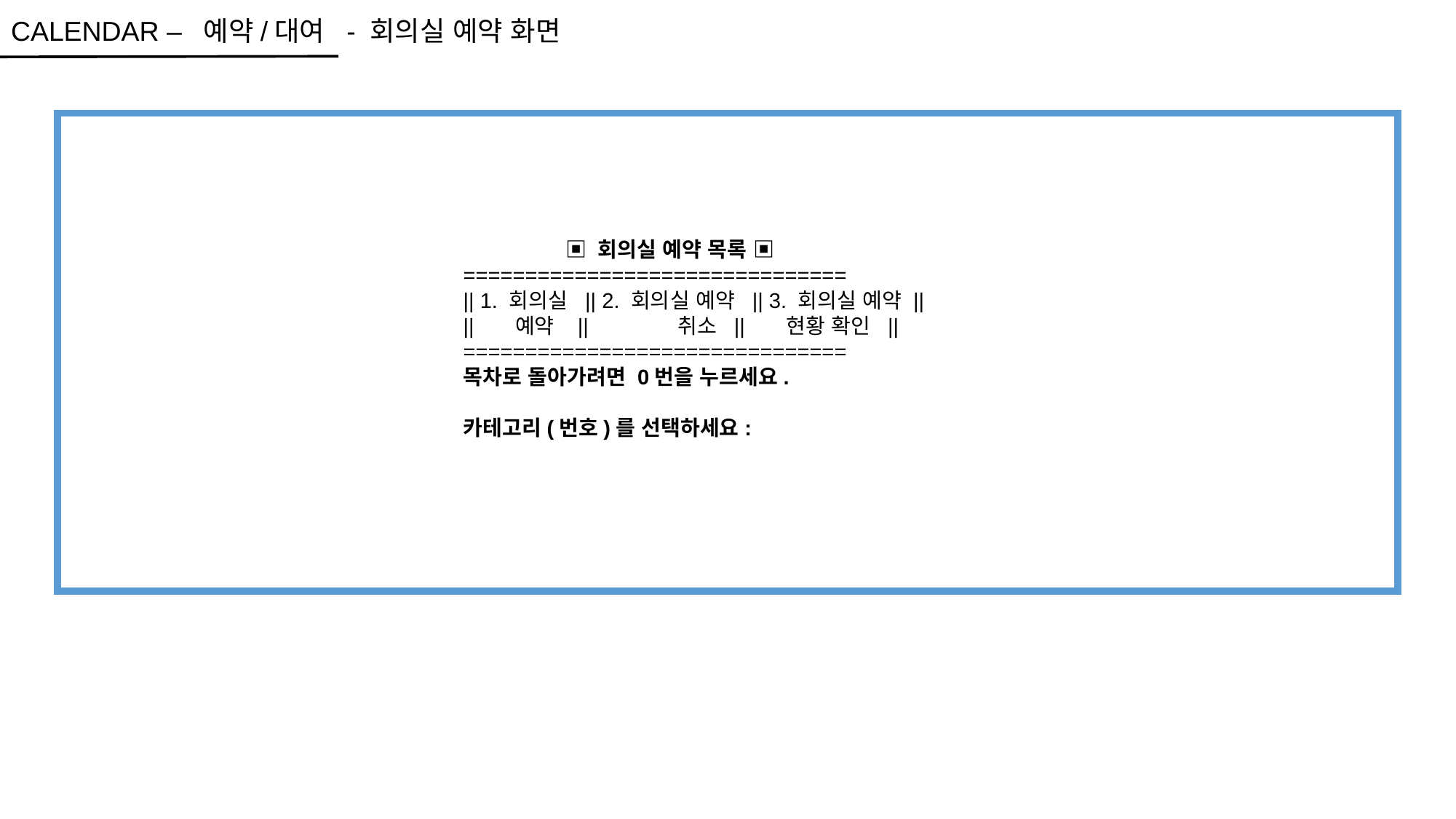

CALENDAR –  예약/대여  - 회의실 예약 화면

                 ▣ 회의실 예약 목록 ▣
===============================
|| 1. 회의실  || 2. 회의실 예약  || 3. 회의실 예약 ||
||      예약   ||              취소  ||      현황 확인  ||
===============================
목차로 돌아가려면 0번을 누르세요.

카테고리(번호)를 선택하세요: